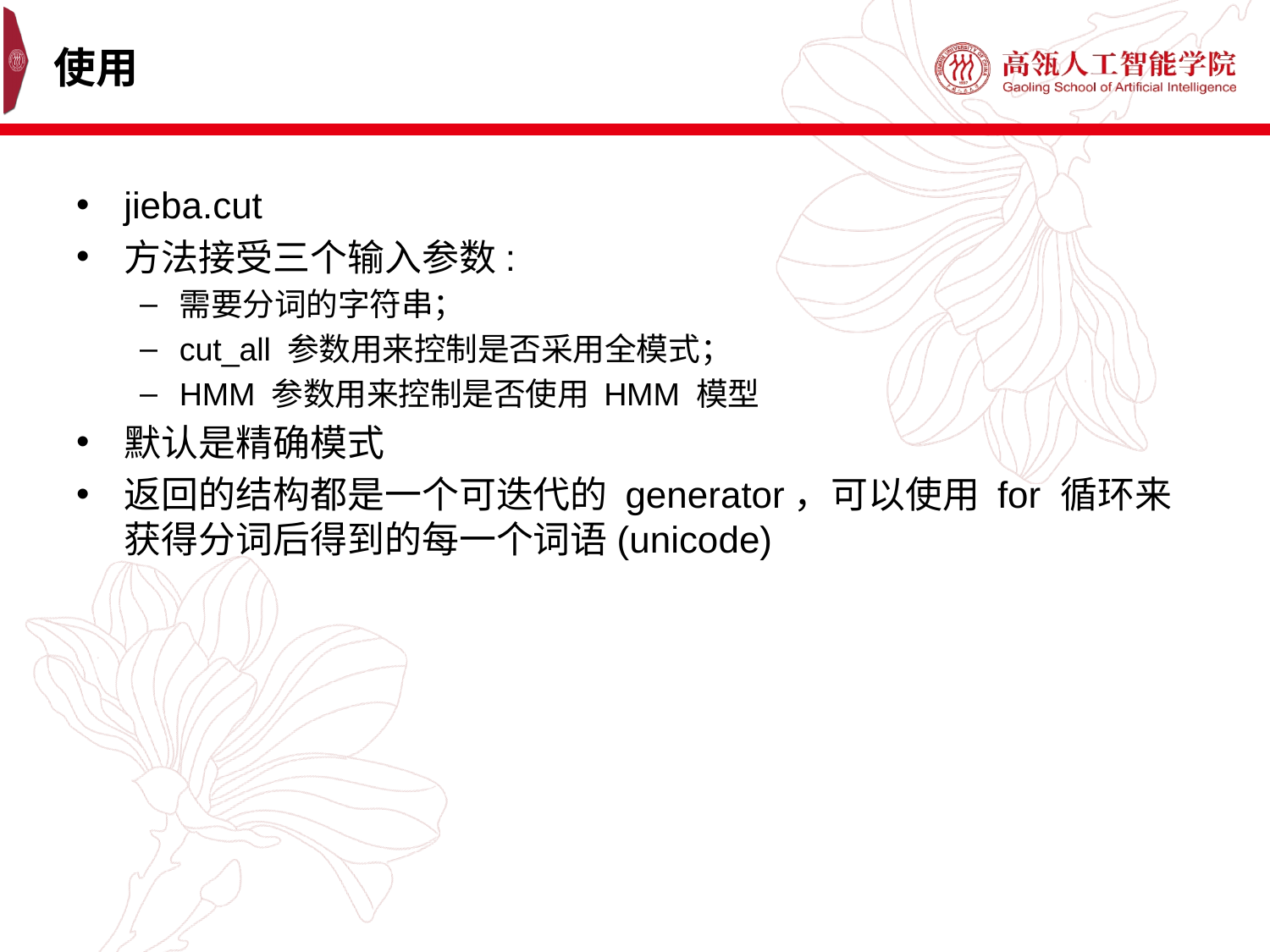

# 使用
jieba.cut
方法接受三个输入参数:
需要分词的字符串；
cut_all 参数用来控制是否采用全模式；
HMM 参数用来控制是否使用 HMM 模型
默认是精确模式
返回的结构都是一个可迭代的 generator，可以使用 for 循环来获得分词后得到的每一个词语(unicode)